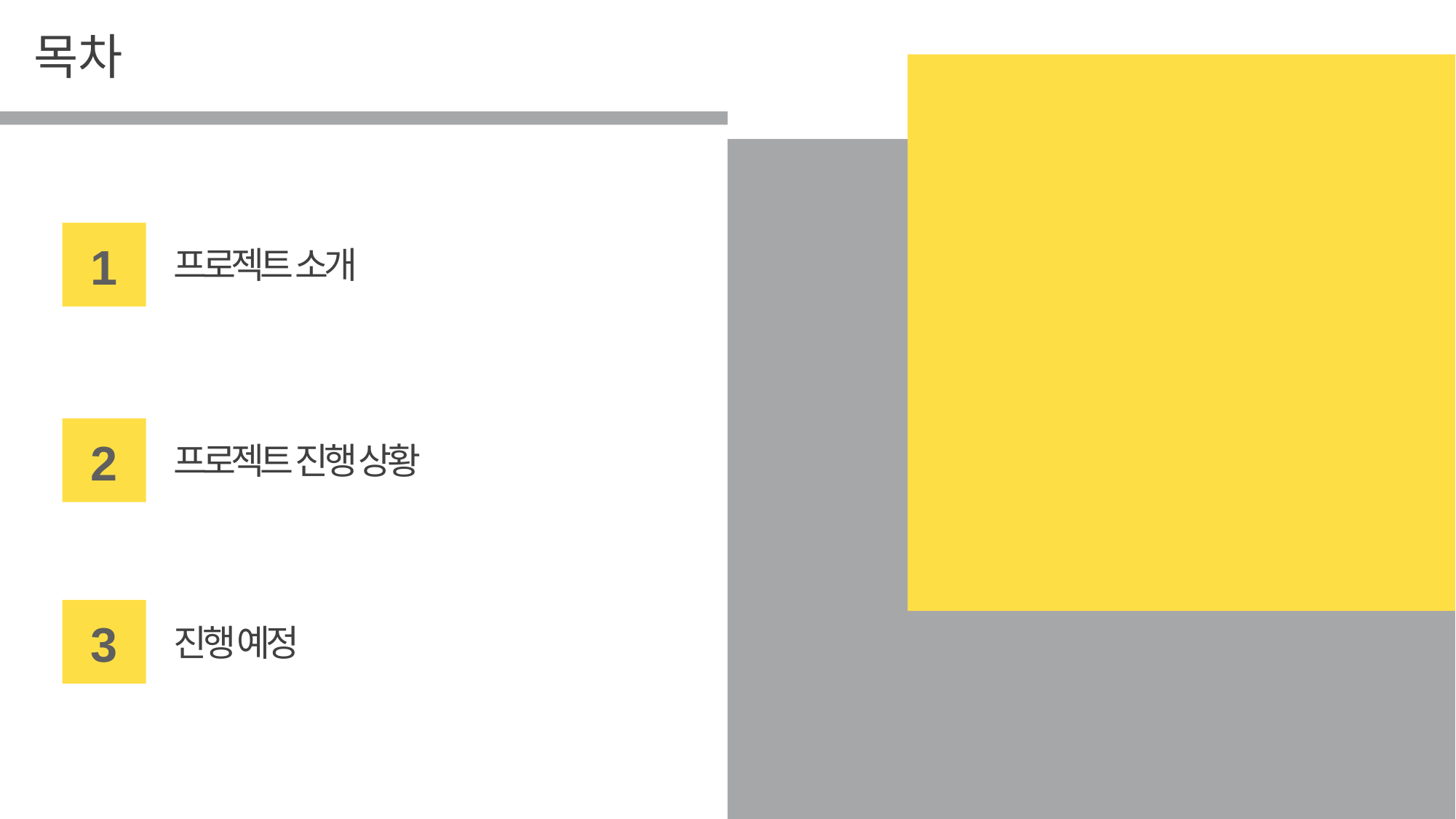

목차

1
프로젝트 소개

2
프로젝트 진행 상황

3
진행 예정